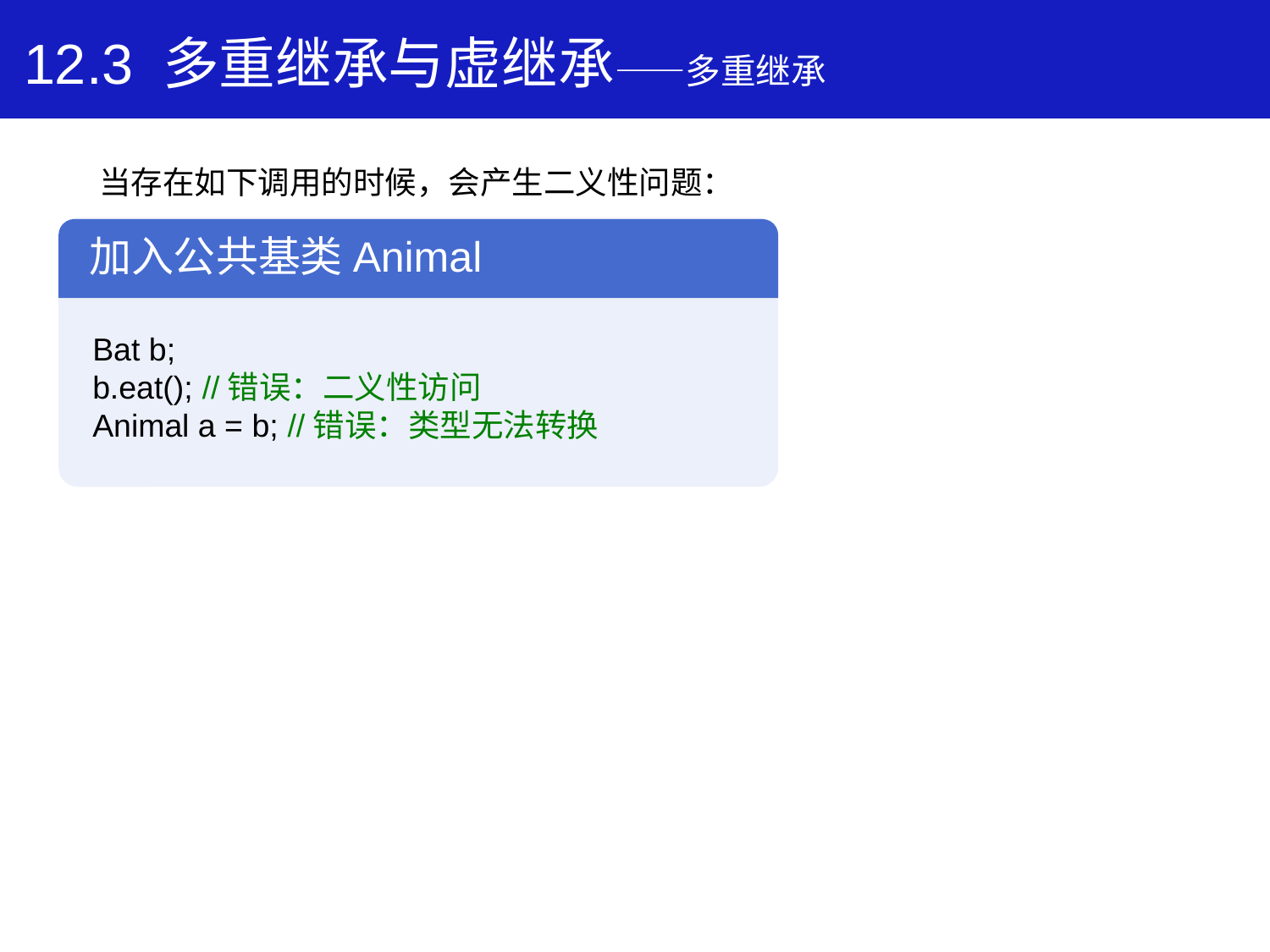

12.3 多重继承与虚继承——多重继承
当存在如下调用的时候，会产生二义性问题：

加入公共基类Animal
Bat b;
b.eat(); //错误：二义性访问
Animal a = b; //错误：类型无法转换
30